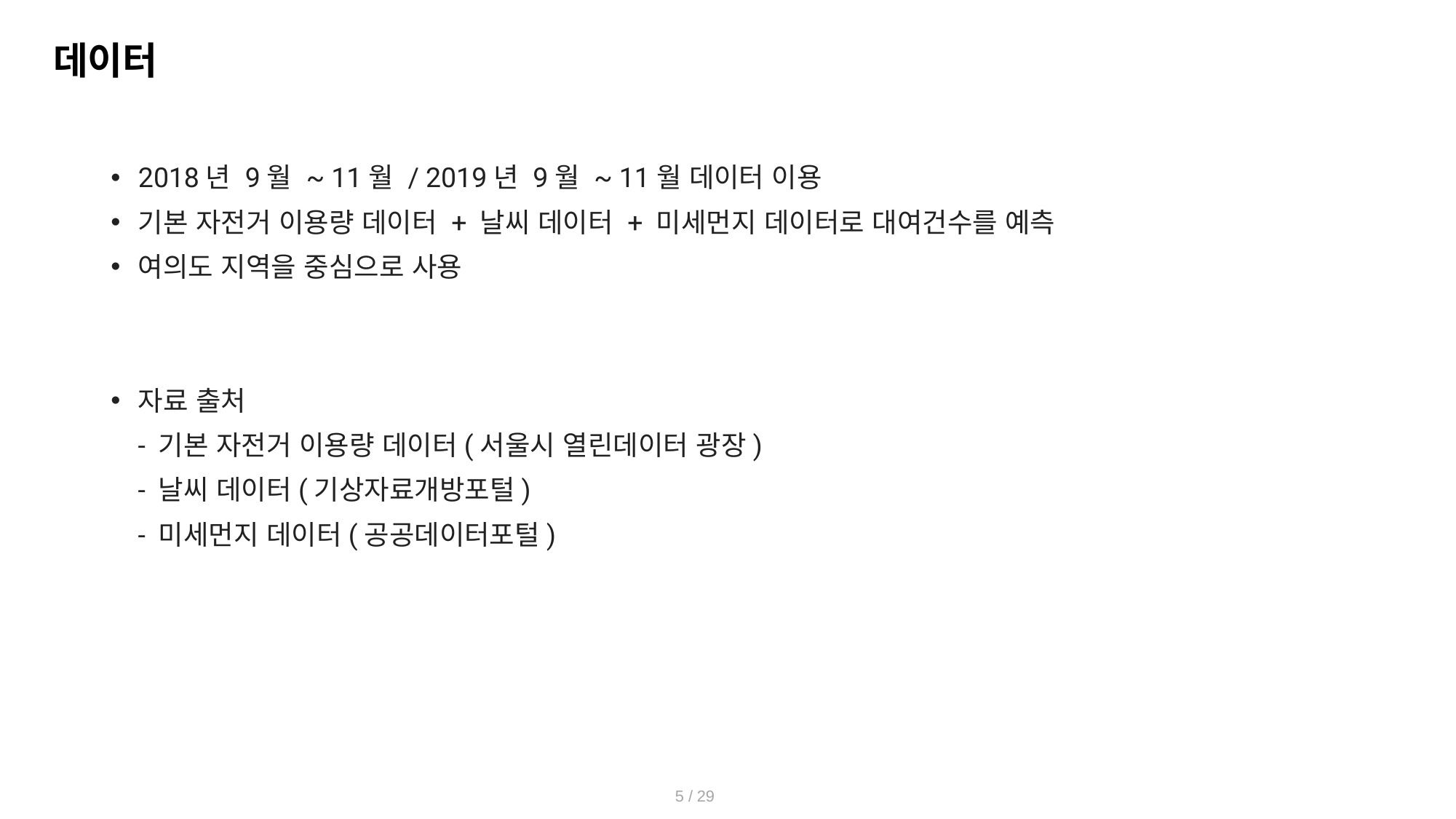

# 데이터
2018년 9월 ~ 11월 / 2019년 9월 ~ 11월 데이터 이용
기본 자전거 이용량 데이터 + 날씨 데이터 + 미세먼지 데이터로 대여건수를 예측
여의도 지역을 중심으로 사용

자료 출처
    - 기본 자전거 이용량 데이터(서울시 열린데이터 광장)
    - 날씨 데이터(기상자료개방포털)
    - 미세먼지 데이터(공공데이터포털)